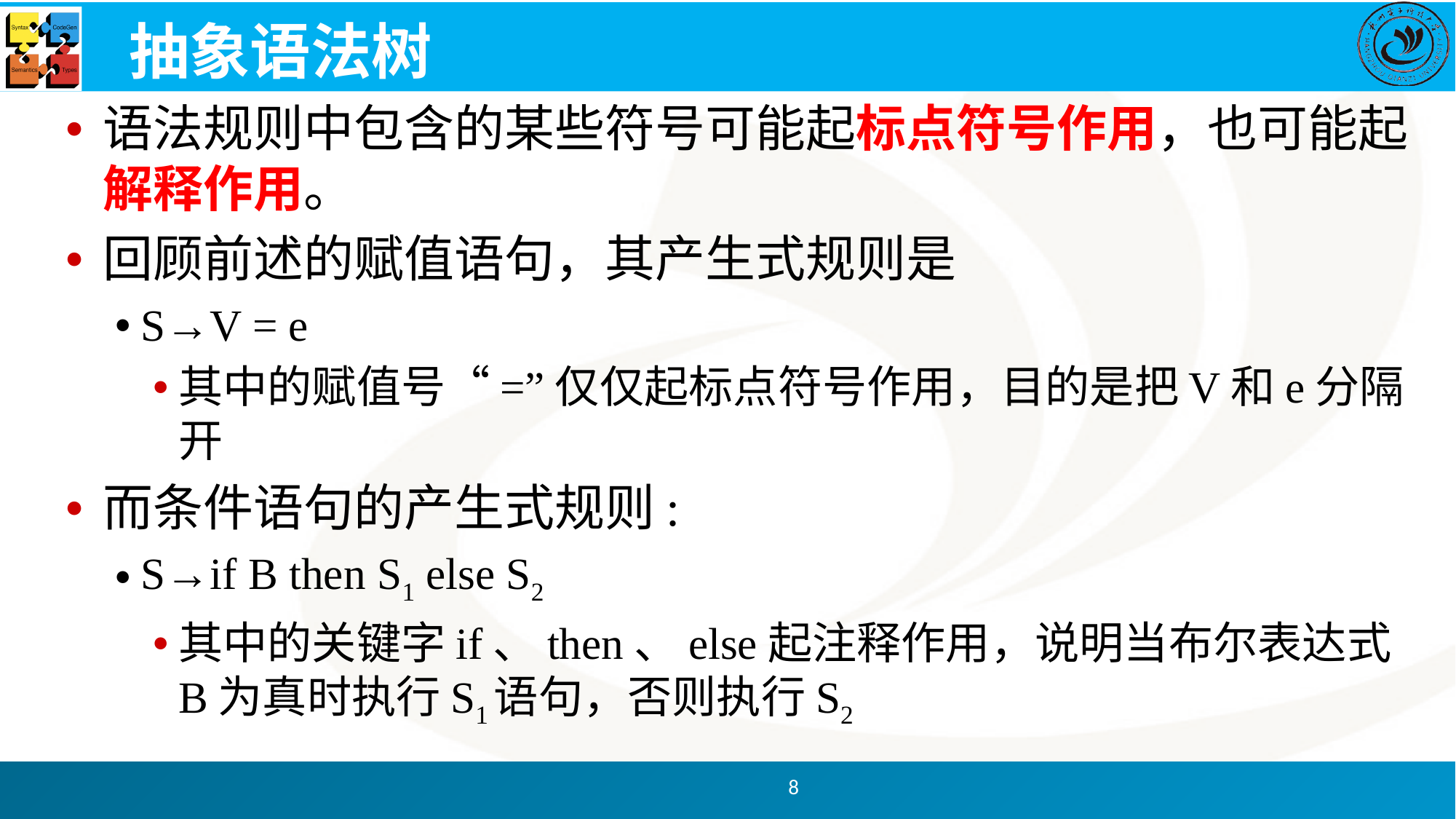

# 抽象语法树
语法规则中包含的某些符号可能起标点符号作用，也可能起解释作用。
回顾前述的赋值语句，其产生式规则是
S→V = e
其中的赋值号“=”仅仅起标点符号作用，目的是把V和e分隔开
而条件语句的产生式规则:
S→if B then S1 else S2
其中的关键字if、then、else起注释作用，说明当布尔表达式B为真时执行S1语句，否则执行S2
8